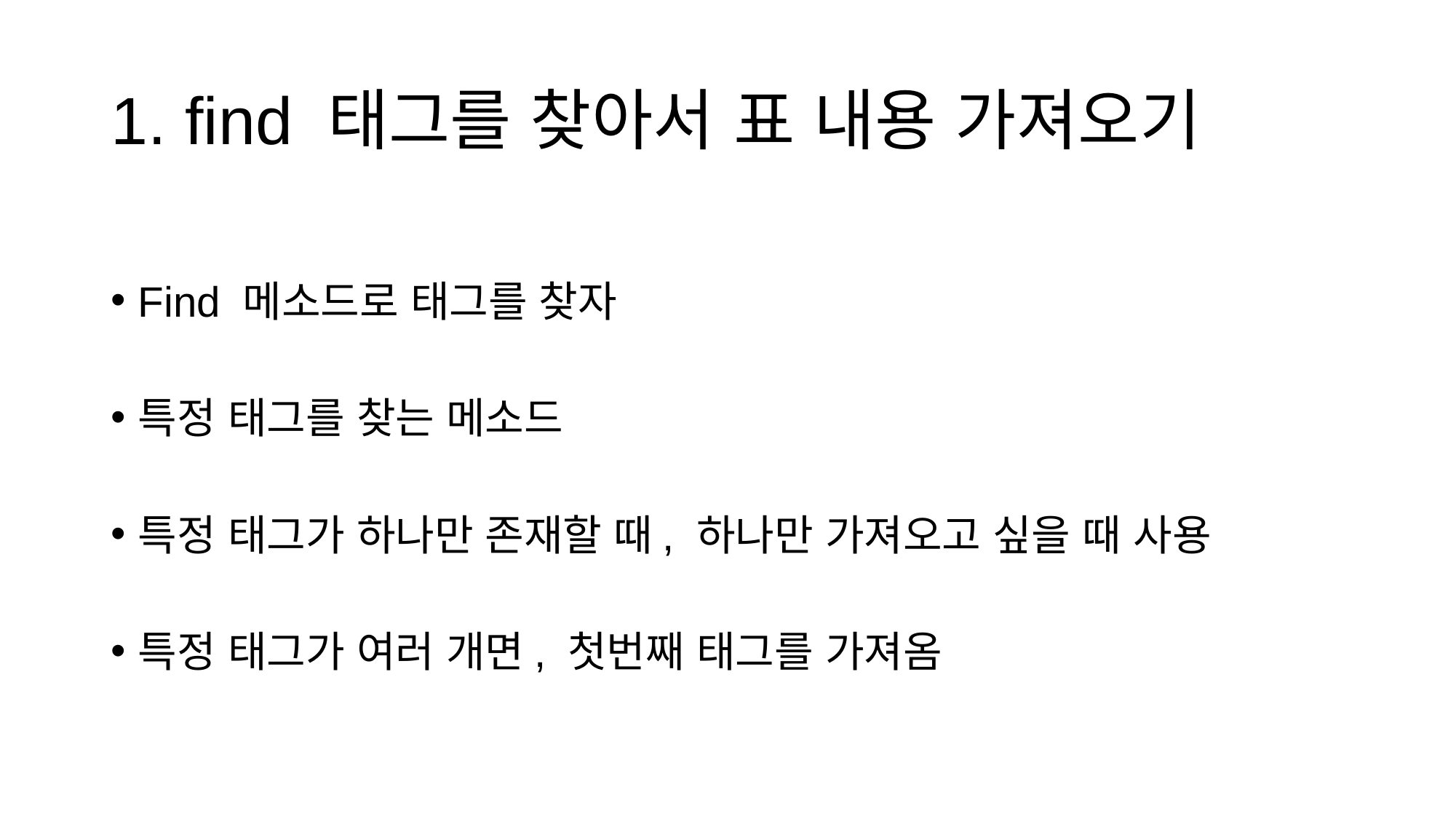

# 1. find 태그를 찾아서 표 내용 가져오기
Find 메소드로 태그를 찾자
특정 태그를 찾는 메소드
특정 태그가 하나만 존재할 때, 하나만 가져오고 싶을 때 사용
특정 태그가 여러 개면, 첫번째 태그를 가져옴